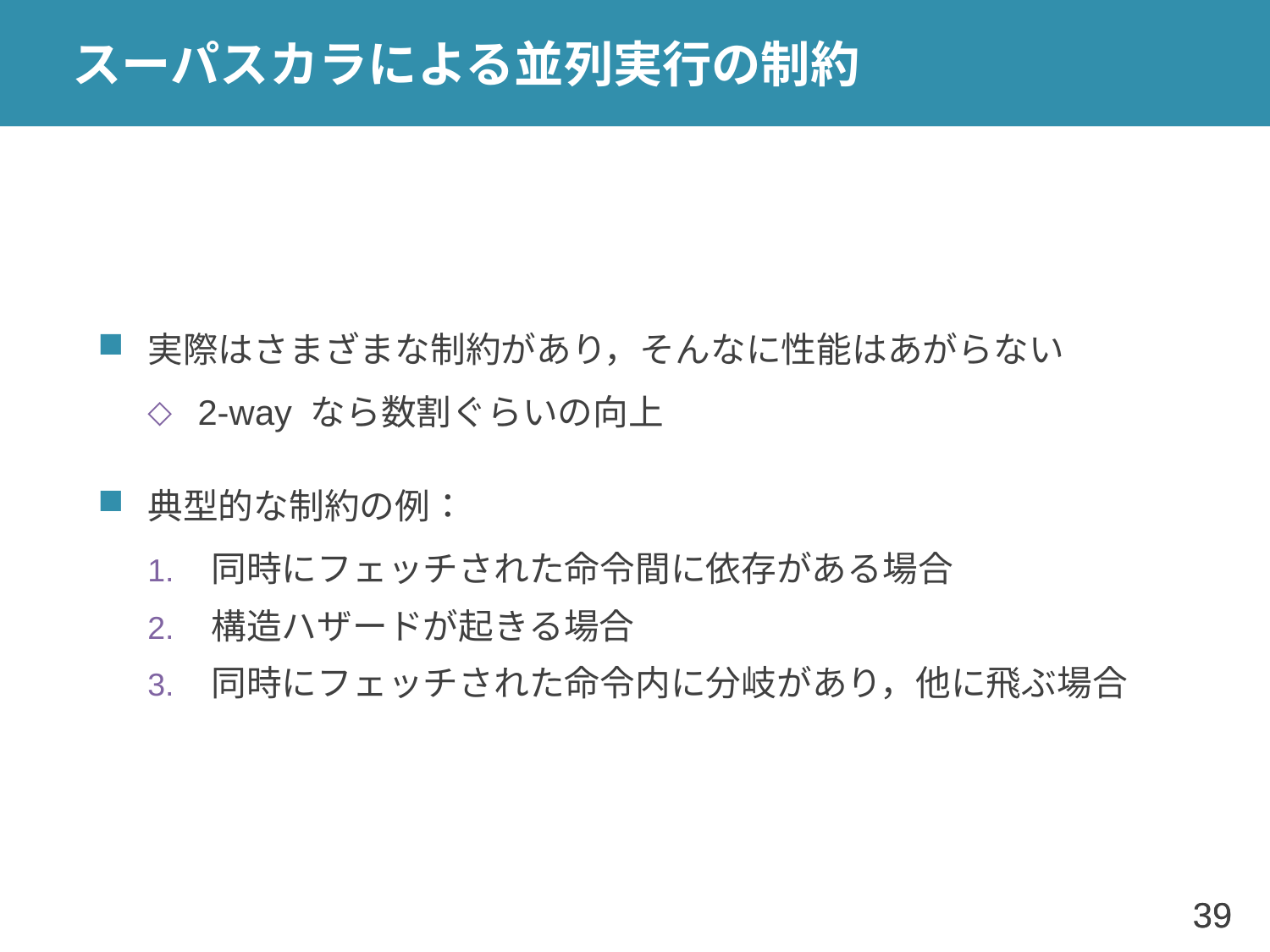

# スーパスカラによる並列実行の制約
実際はさまざまな制約があり，そんなに性能はあがらない
2-way なら数割ぐらいの向上
典型的な制約の例：
同時にフェッチされた命令間に依存がある場合
構造ハザードが起きる場合
同時にフェッチされた命令内に分岐があり，他に飛ぶ場合